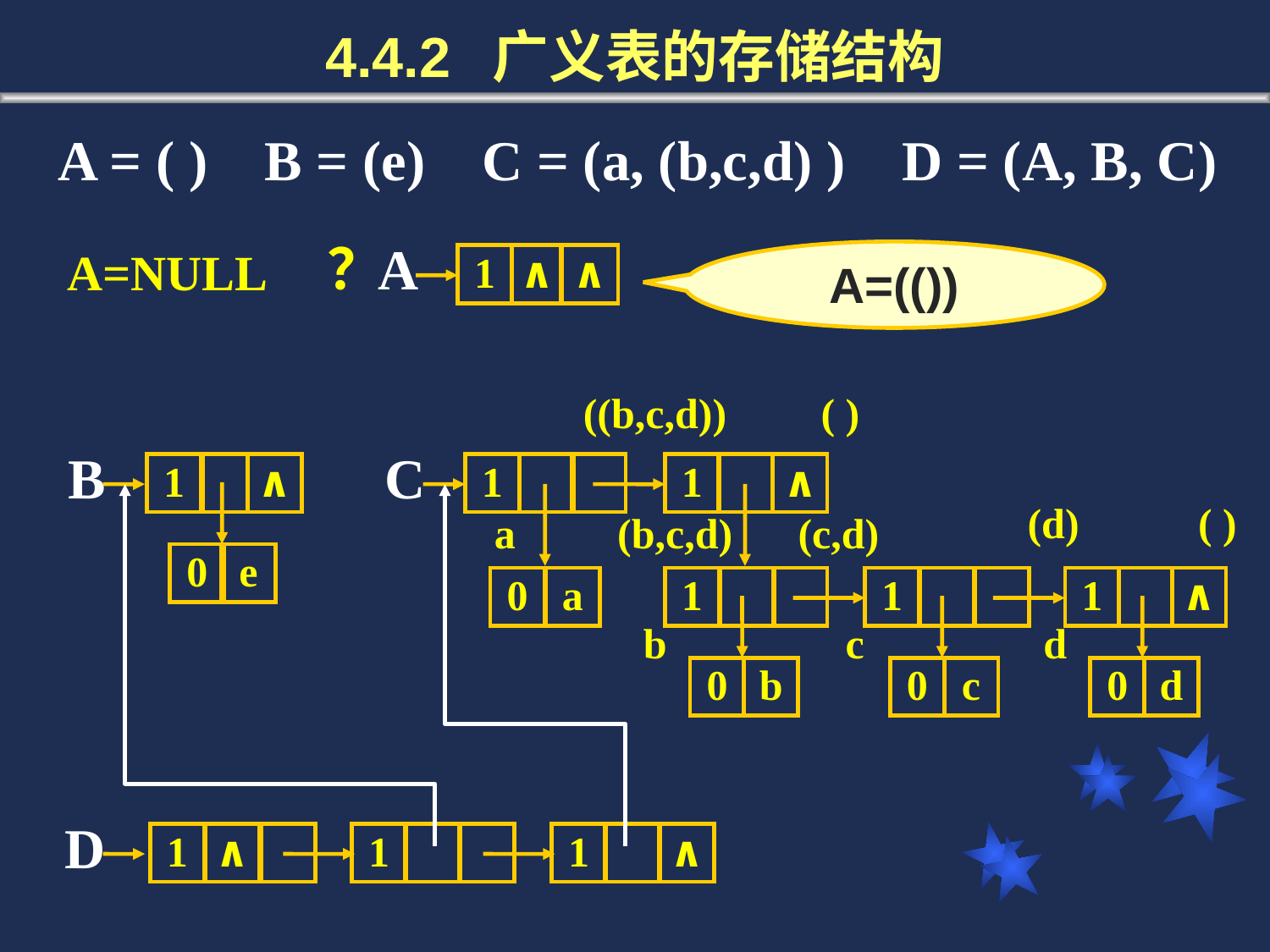

# 4.4.2  广义表的存储结构
A = ( )    B = (e)    C = (a, (b,c,d) )    D = (A, B, C)
？
A
1
∧
∧

A=NULL
A=(())
((b,c,d))
( )
B
1

∧

0
e
C
1

1

∧

(d)
( )
a
(b,c,d)
(c,d)
0
a
1

1

1

∧

b
c
d
0
b
0
c
0
d
D
1
∧

1

1

∧